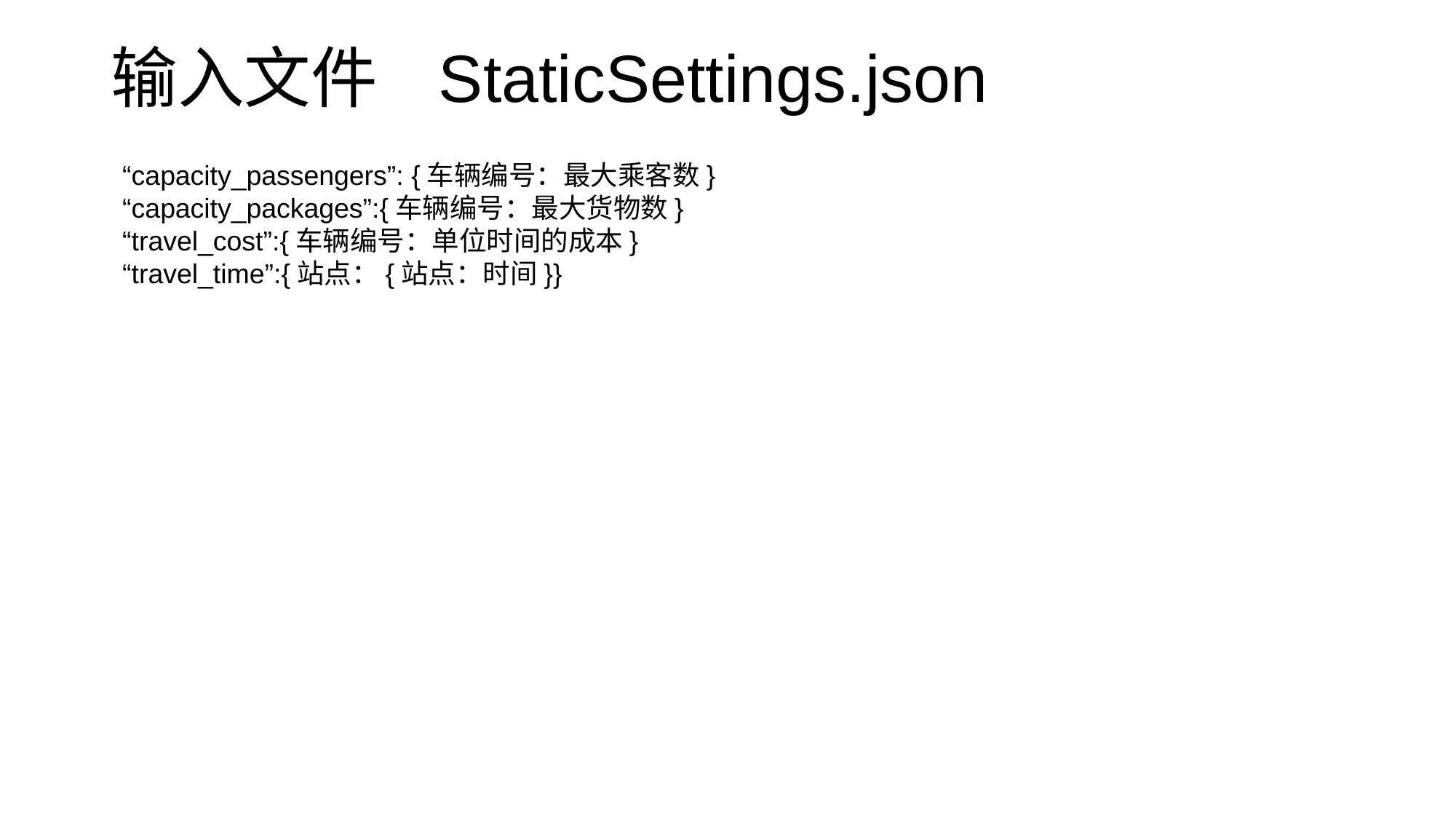

# 输入文件   StaticSettings.json
“capacity_passengers”: {车辆编号：最大乘客数}
“capacity_packages”:{车辆编号：最大货物数}
“travel_cost”:{车辆编号：单位时间的成本}
“travel_time”:{站点：{站点：时间}}